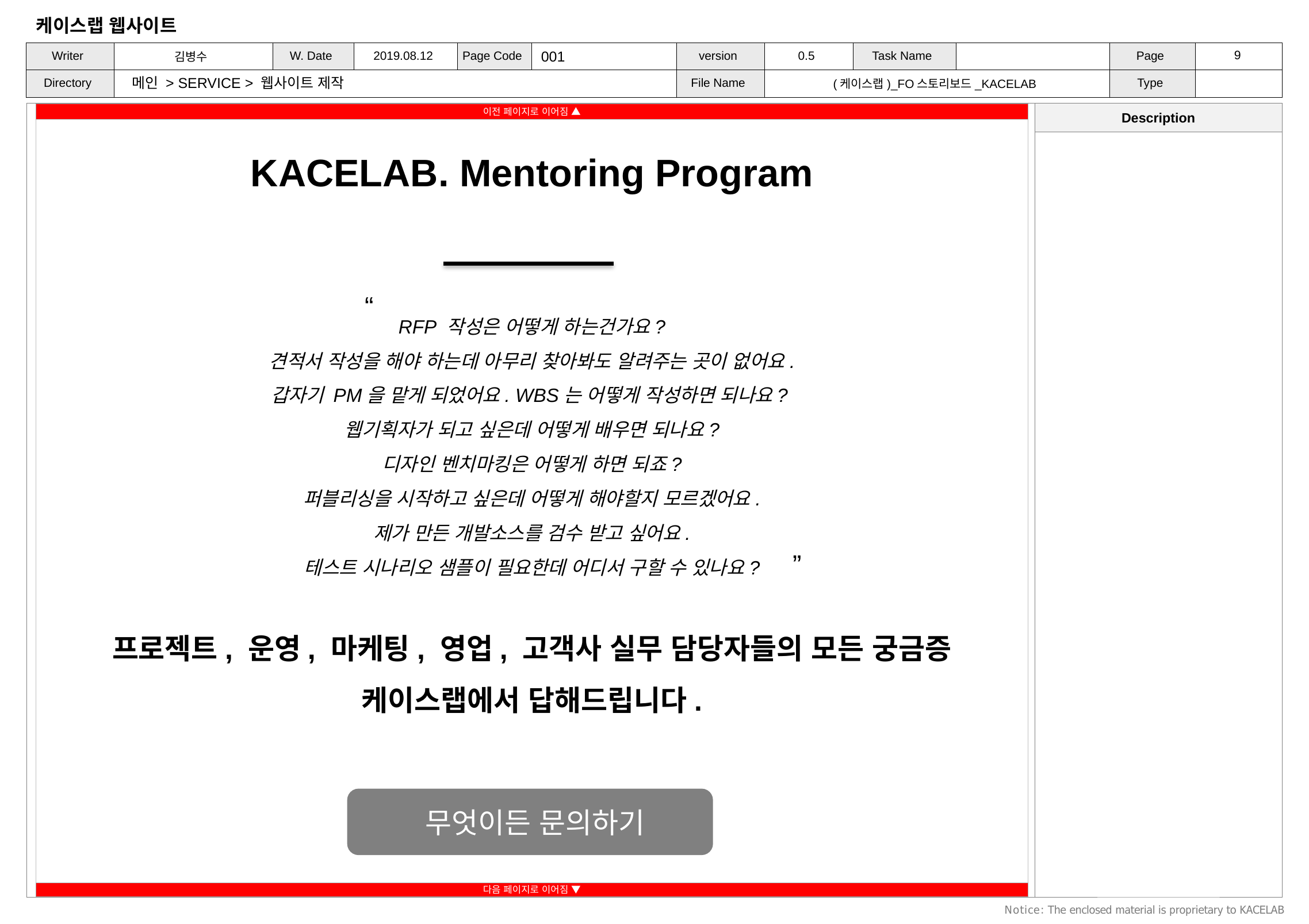

001
메인 > SERVICE > 웹사이트 제작
KACELAB. Mentoring Program
“
RFP 작성은 어떻게 하는건가요?
견적서 작성을 해야 하는데 아무리 찾아봐도 알려주는 곳이 없어요.
갑자기 PM을 맡게 되었어요. WBS는 어떻게 작성하면 되나요?
웹기획자가 되고 싶은데 어떻게 배우면 되나요?
디자인 벤치마킹은 어떻게 하면 되죠?
퍼블리싱을 시작하고 싶은데 어떻게 해야할지 모르겠어요.
제가 만든 개발소스를 검수 받고 싶어요.
테스트 시나리오 샘플이 필요한데 어디서 구할 수 있나요?

프로젝트, 운영, 마케팅, 영업, 고객사 실무 담당자들의 모든 궁금증
케이스랩에서 답해드립니다.
”
무엇이든 문의하기